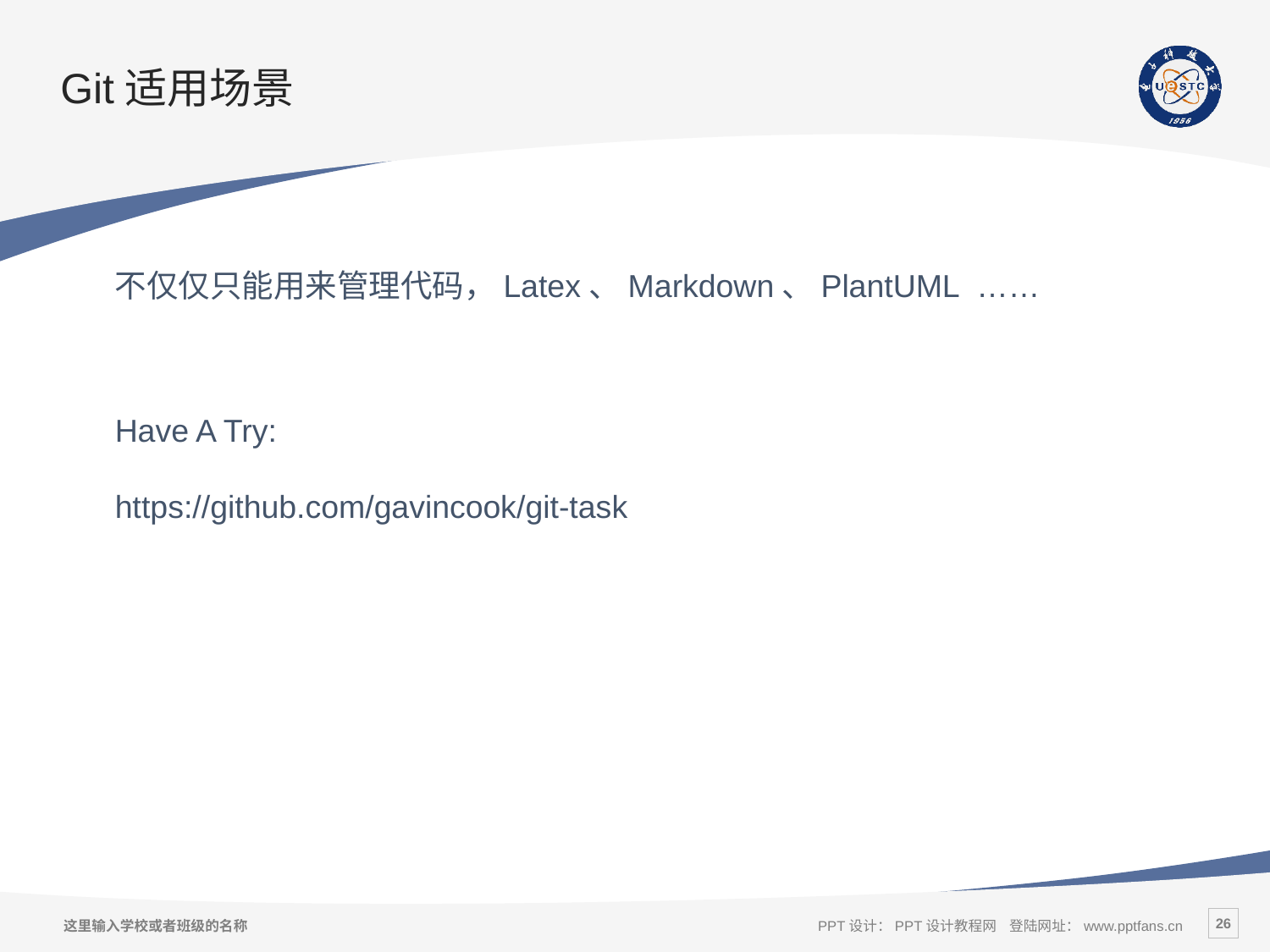

# Git适用场景

不仅仅只能用来管理代码，Latex、Markdown、PlantUML  ……

Have A Try:

https://github.com/gavincook/git-task